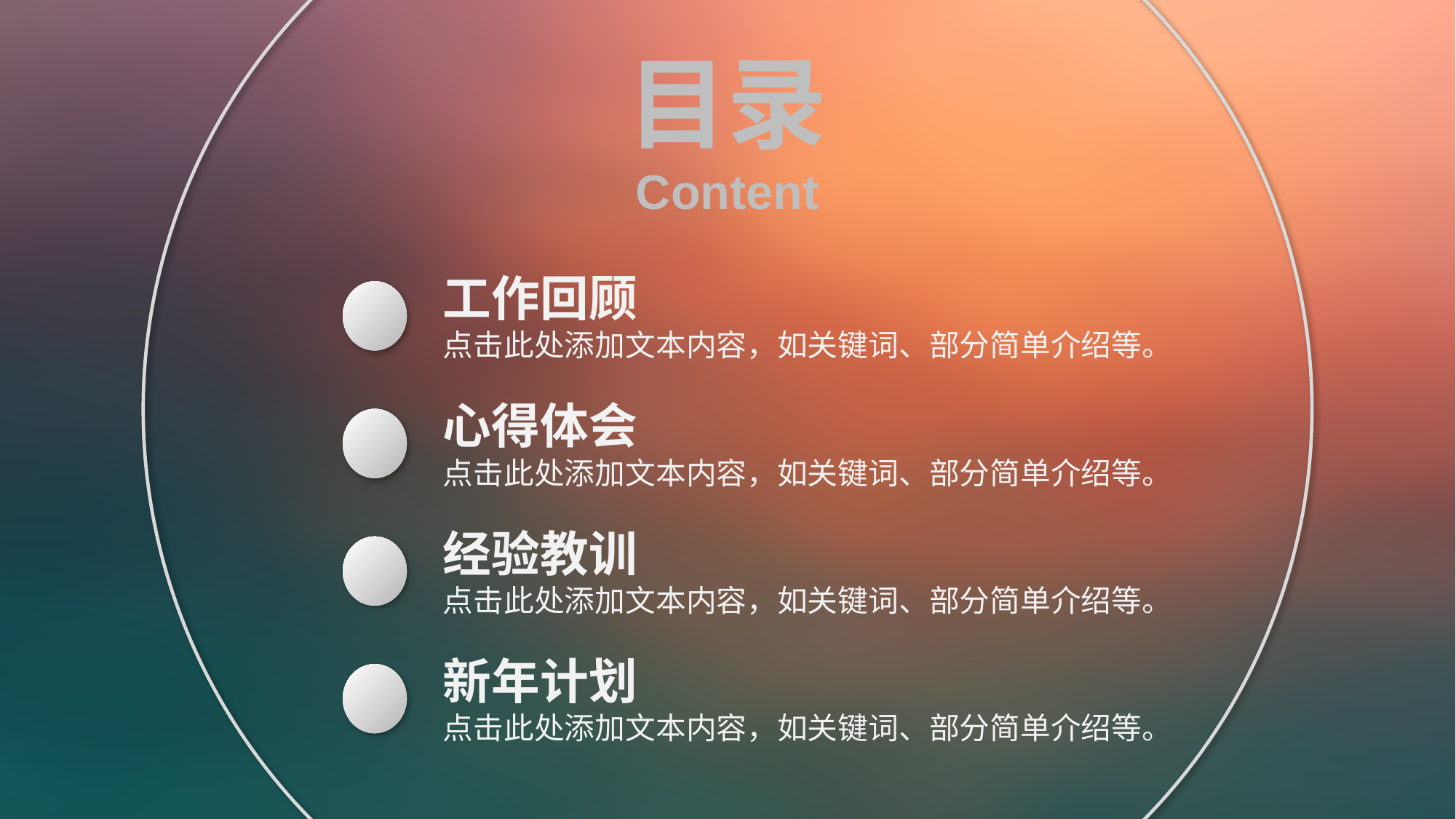

目录
Content
工作回顾
点击此处添加文本内容，如关键词、部分简单介绍等。

心得体会
点击此处添加文本内容，如关键词、部分简单介绍等。

经验教训
点击此处添加文本内容，如关键词、部分简单介绍等。

新年计划
点击此处添加文本内容，如关键词、部分简单介绍等。